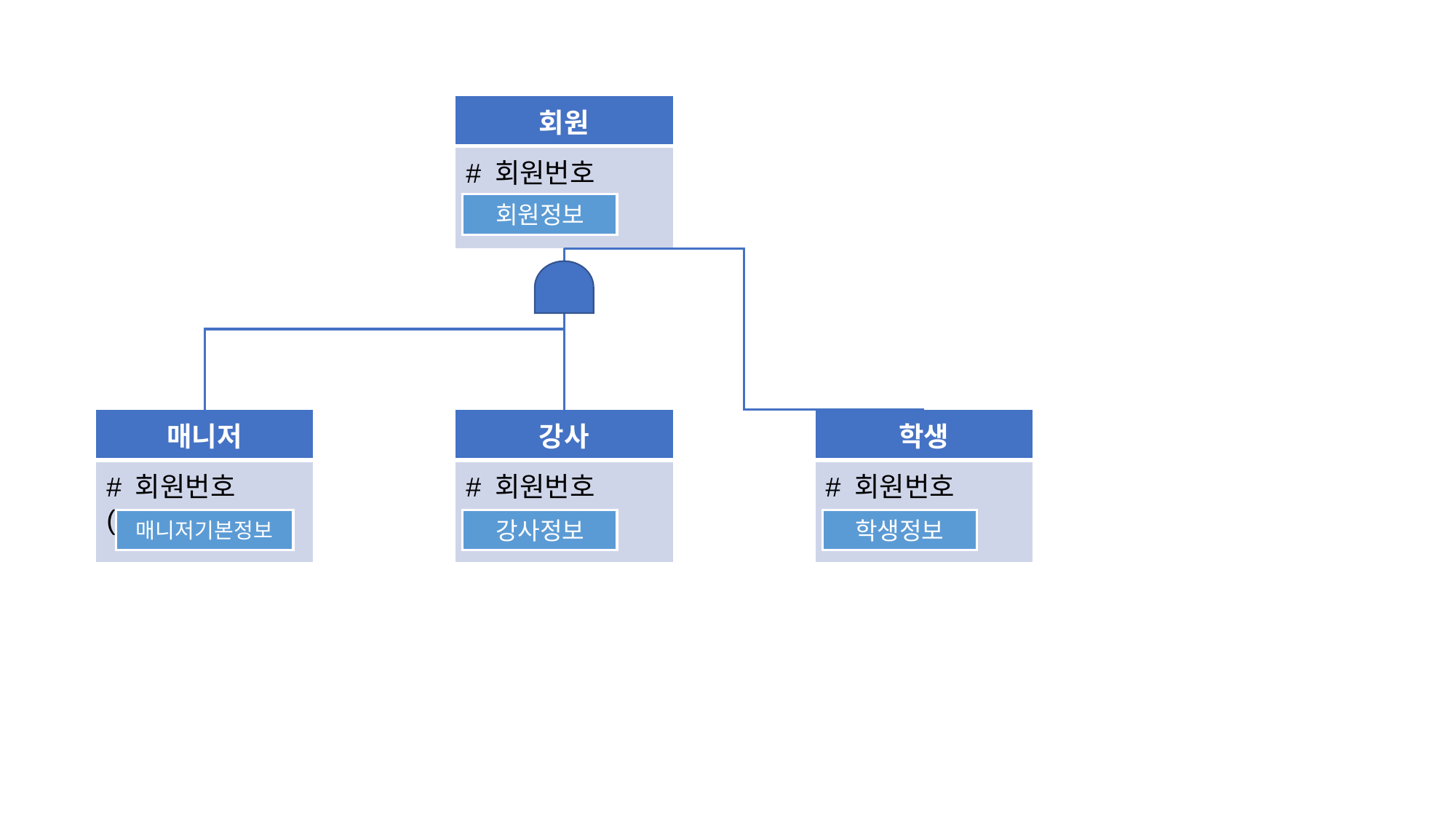

| 회원 |
| --- |
| # 회원번호 |
회원정보

| 매니저 |
| --- |
| # 회원번호 (FK) |
| 강사 |
| --- |
| # 회원번호 (FK) |
| 학생 |
| --- |
| # 회원번호 (FK) |
매니저기본정보
강사정보
학생정보